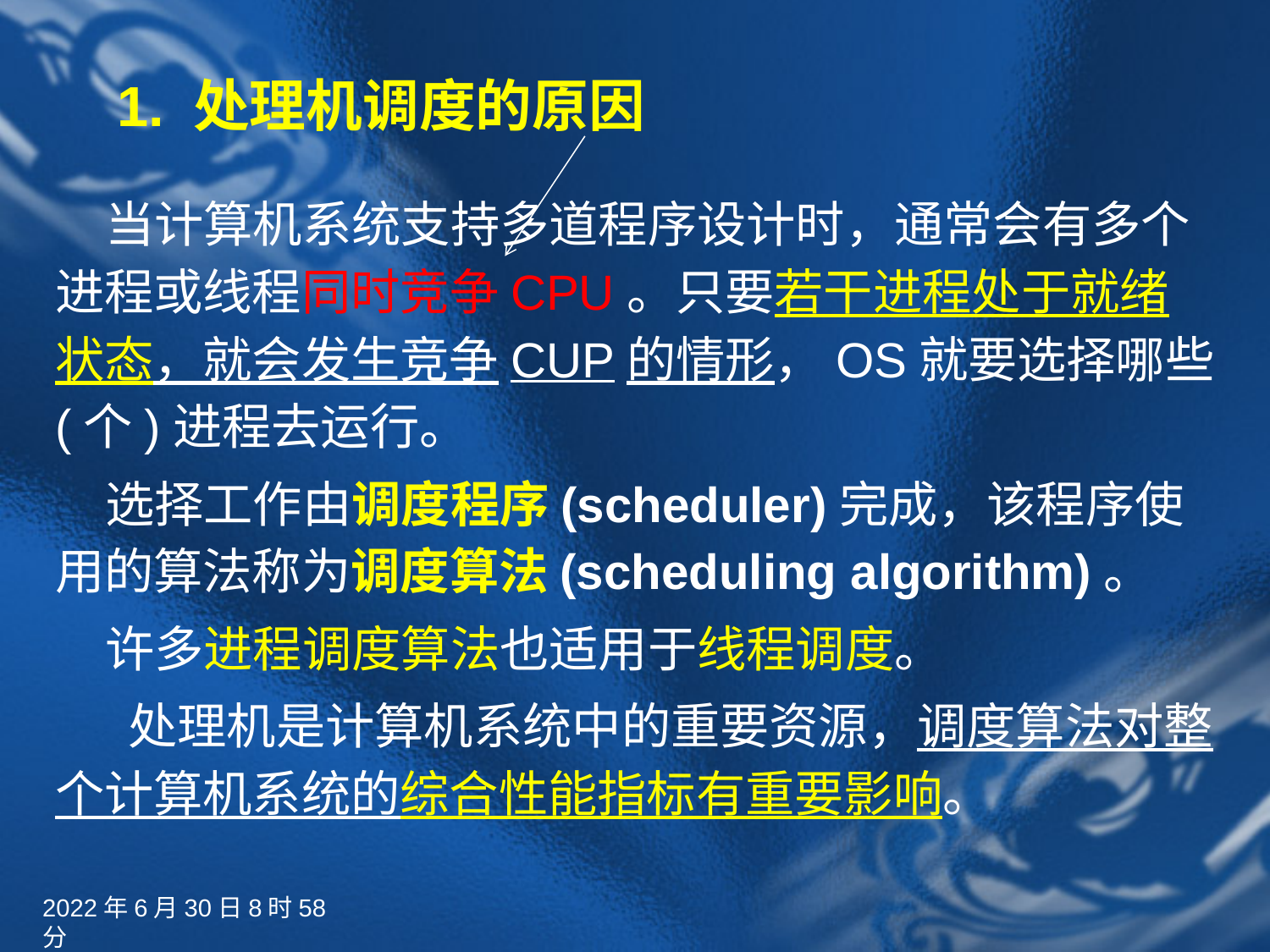

# 1. 处理机调度的原因
当计算机系统支持多道程序设计时，通常会有多个进程或线程同时竞争CPU。只要若干进程处于就绪状态，就会发生竞争CUP的情形，OS就要选择哪些(个)进程去运行。
选择工作由调度程序(scheduler)完成，该程序使用的算法称为调度算法(scheduling algorithm)。
许多进程调度算法也适用于线程调度。
 处理机是计算机系统中的重要资源，调度算法对整个计算机系统的综合性能指标有重要影响。

2022年6月30日8时58分